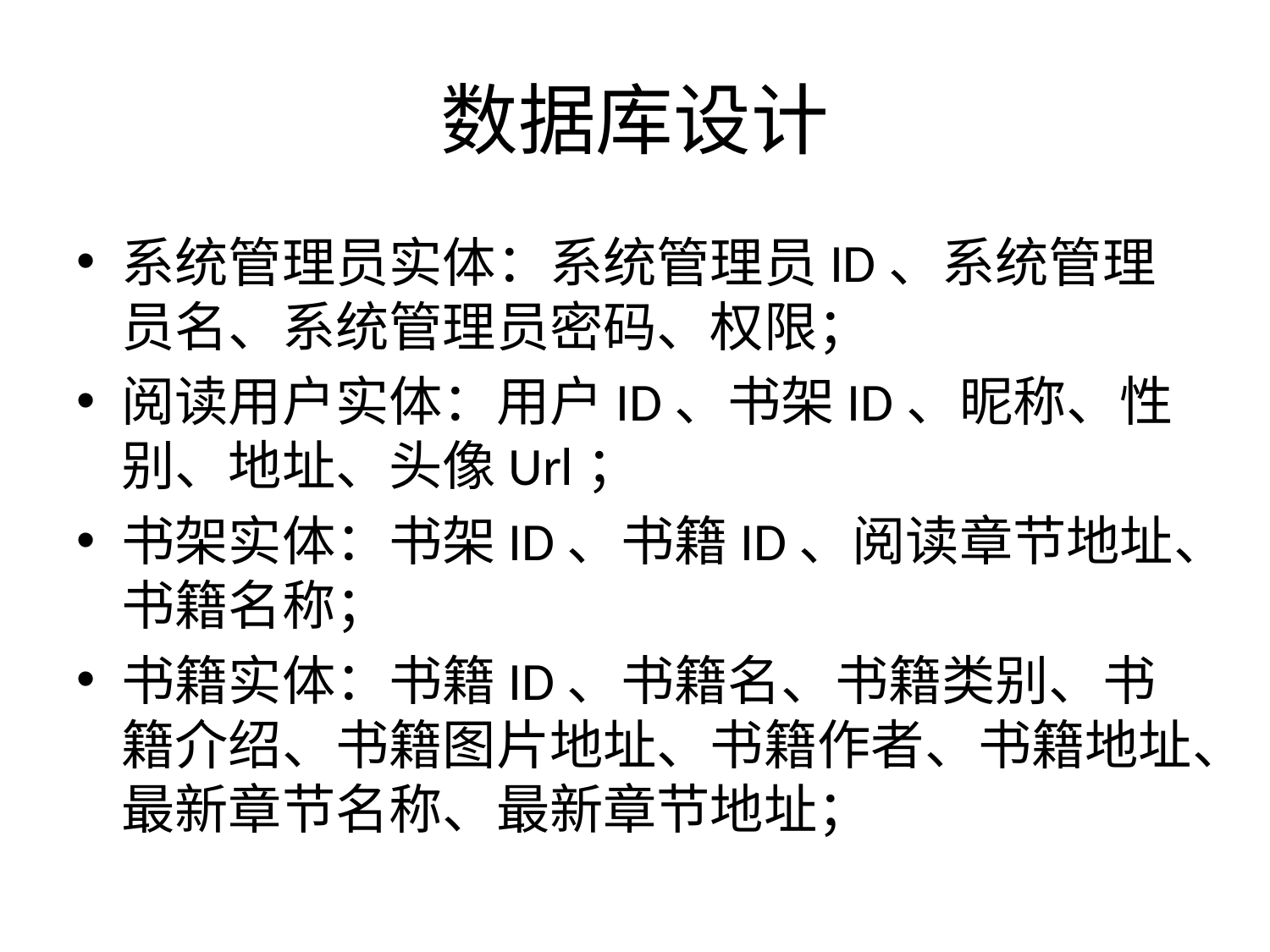

# 数据库设计
系统管理员实体：系统管理员ID、系统管理员名、系统管理员密码、权限；
阅读用户实体：用户ID、书架ID、昵称、性别、地址、头像Url；
书架实体：书架ID、书籍ID、阅读章节地址、书籍名称；
书籍实体：书籍ID、书籍名、书籍类别、书籍介绍、书籍图片地址、书籍作者、书籍地址、最新章节名称、最新章节地址；